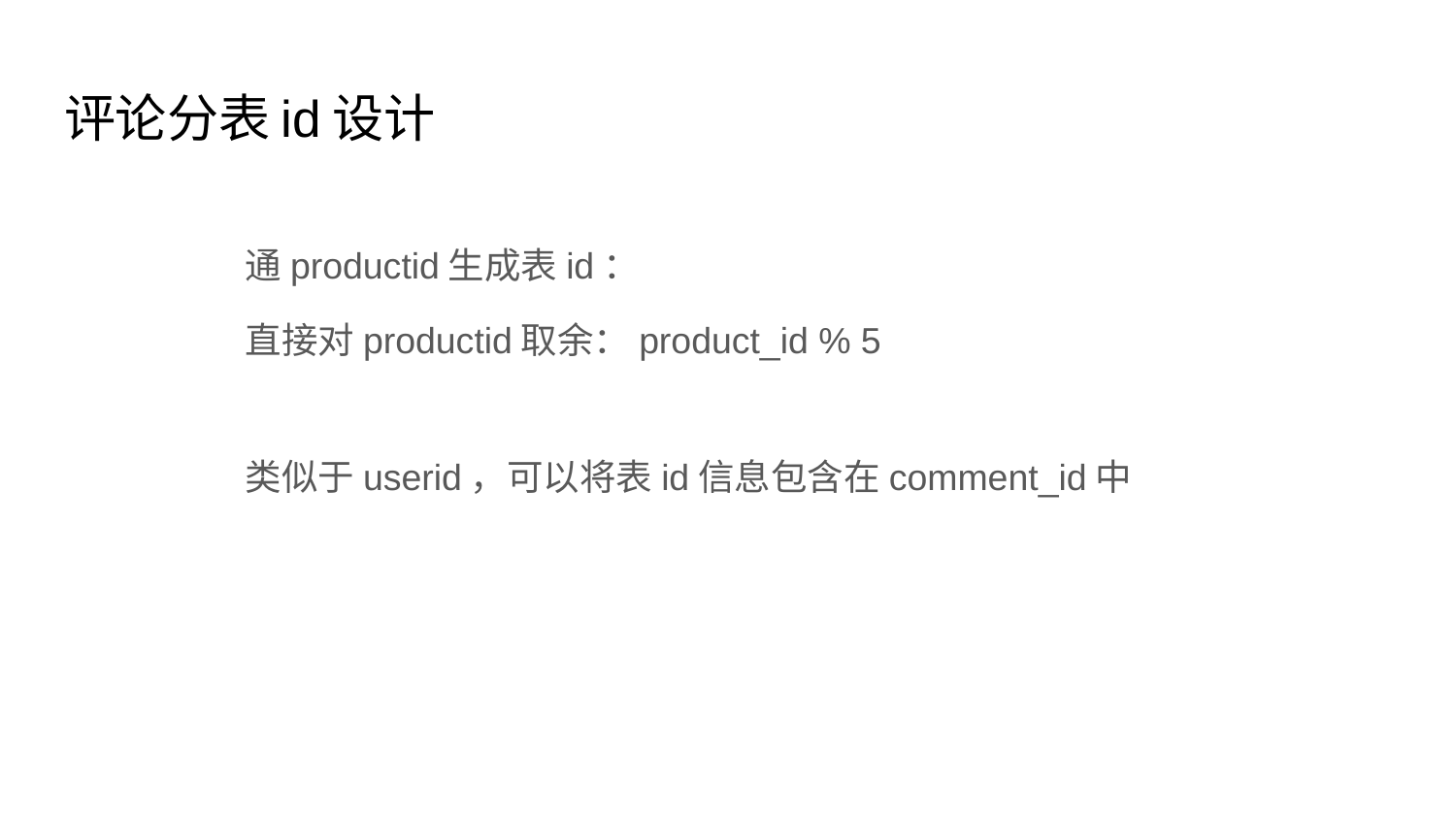

# 评论分表id设计
通productid生成表id：
直接对productid取余：product_id % 5

类似于userid，可以将表id信息包含在comment_id中